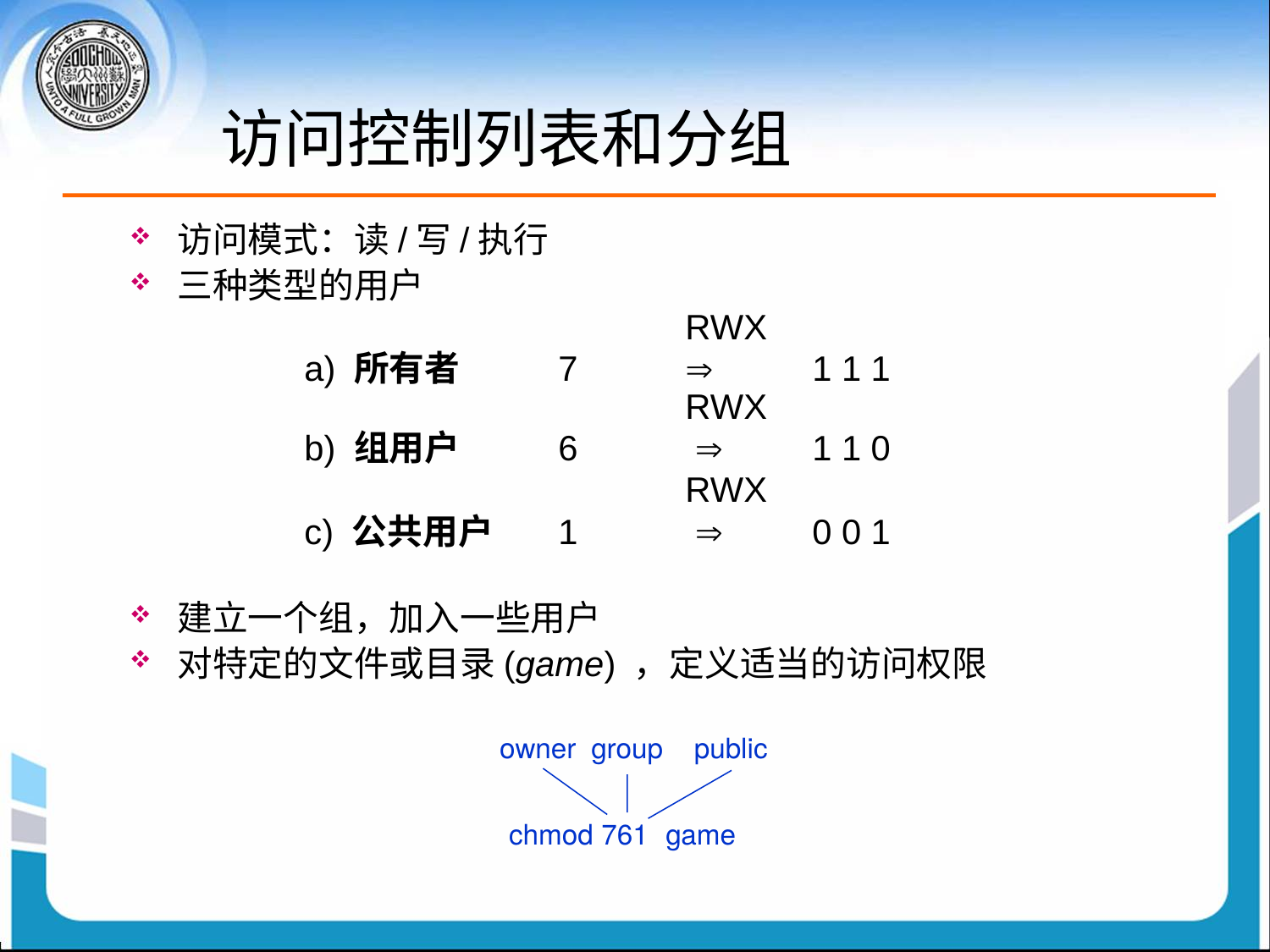

# 访问控制列表和分组
访问模式：读/写/执行
三种类型的用户
					RWX
		a) 所有者	7	⇒	1 1 1
				RWX
		b) 组用户	6	 ⇒	1 1 0
					RWX
		c) 公共用户	1	 ⇒	0 0 1

建立一个组，加入一些用户
对特定的文件或目录(game) ，定义适当的访问权限
owner
group
public

chmod
761
game